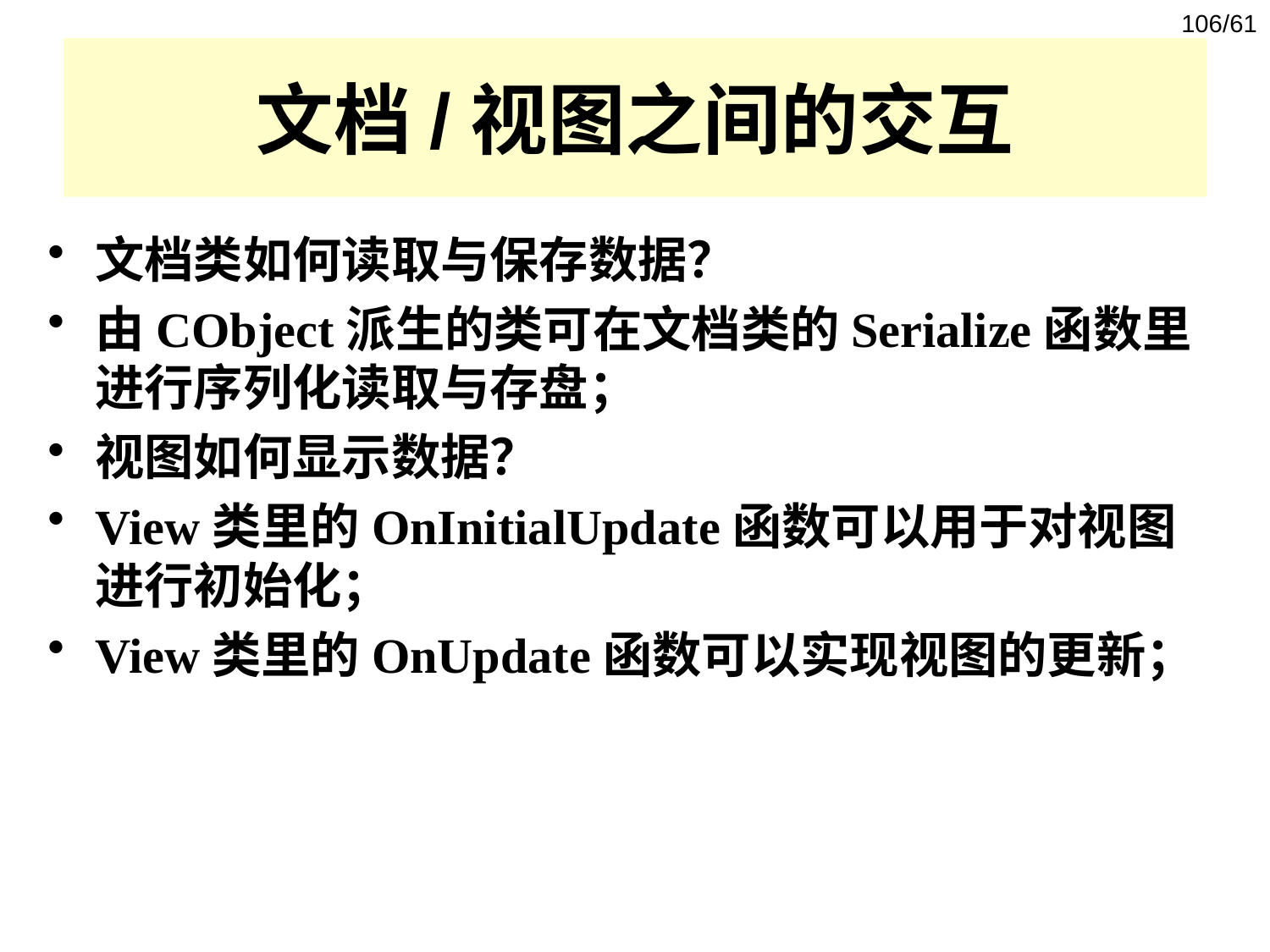

106/61
# 文档/视图之间的交互
文档类如何读取与保存数据？
由CObject派生的类可在文档类的Serialize函数里进行序列化读取与存盘；
视图如何显示数据？
View类里的OnInitialUpdate函数可以用于对视图进行初始化；
View类里的OnUpdate函数可以实现视图的更新；